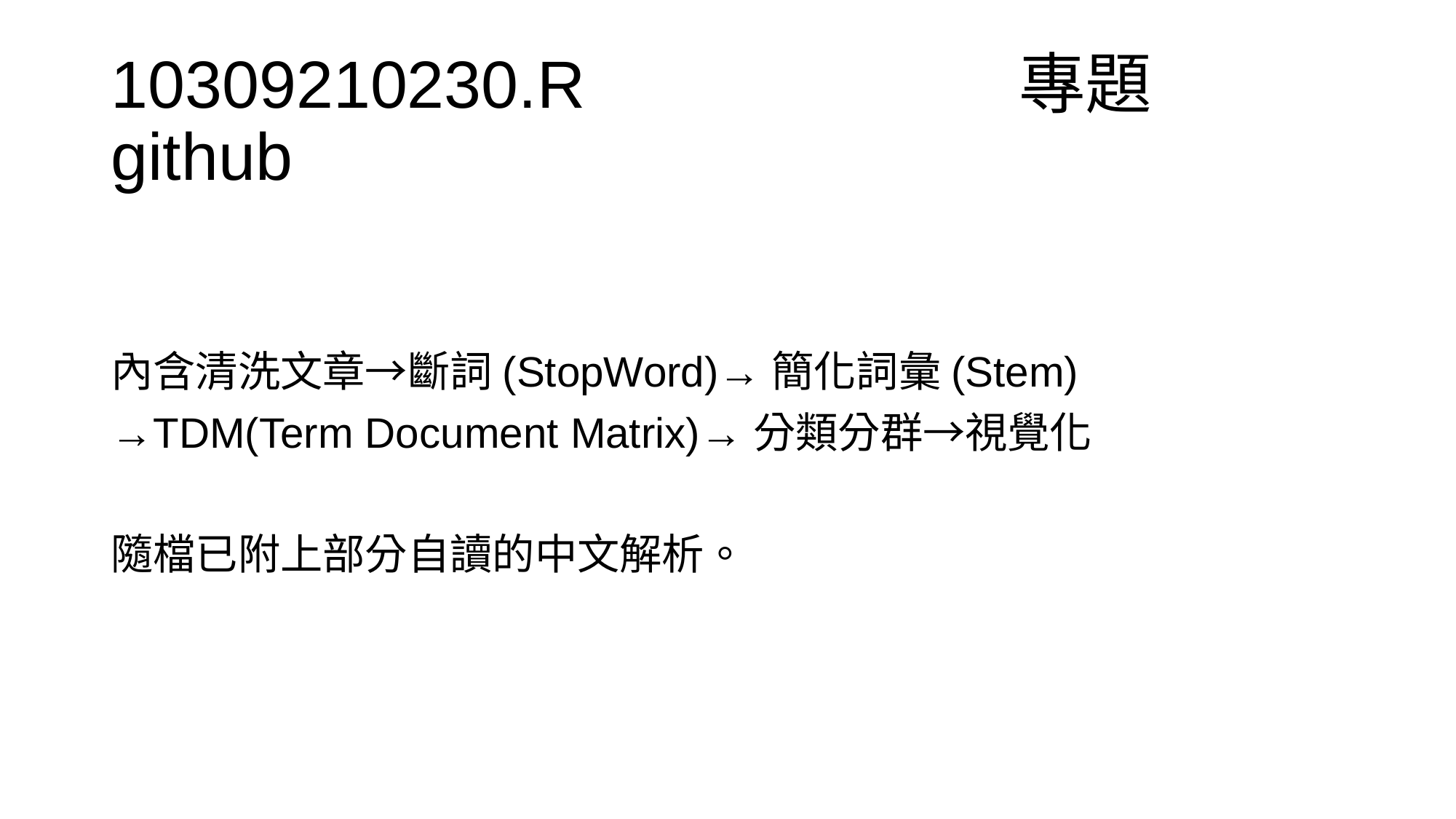

# 10309210230.R     		   	 專題github

內含清洗文章→斷詞(StopWord)→簡化詞彙(Stem)
→TDM(Term Document Matrix)→分類分群→視覺化

隨檔已附上部分自讀的中文解析。